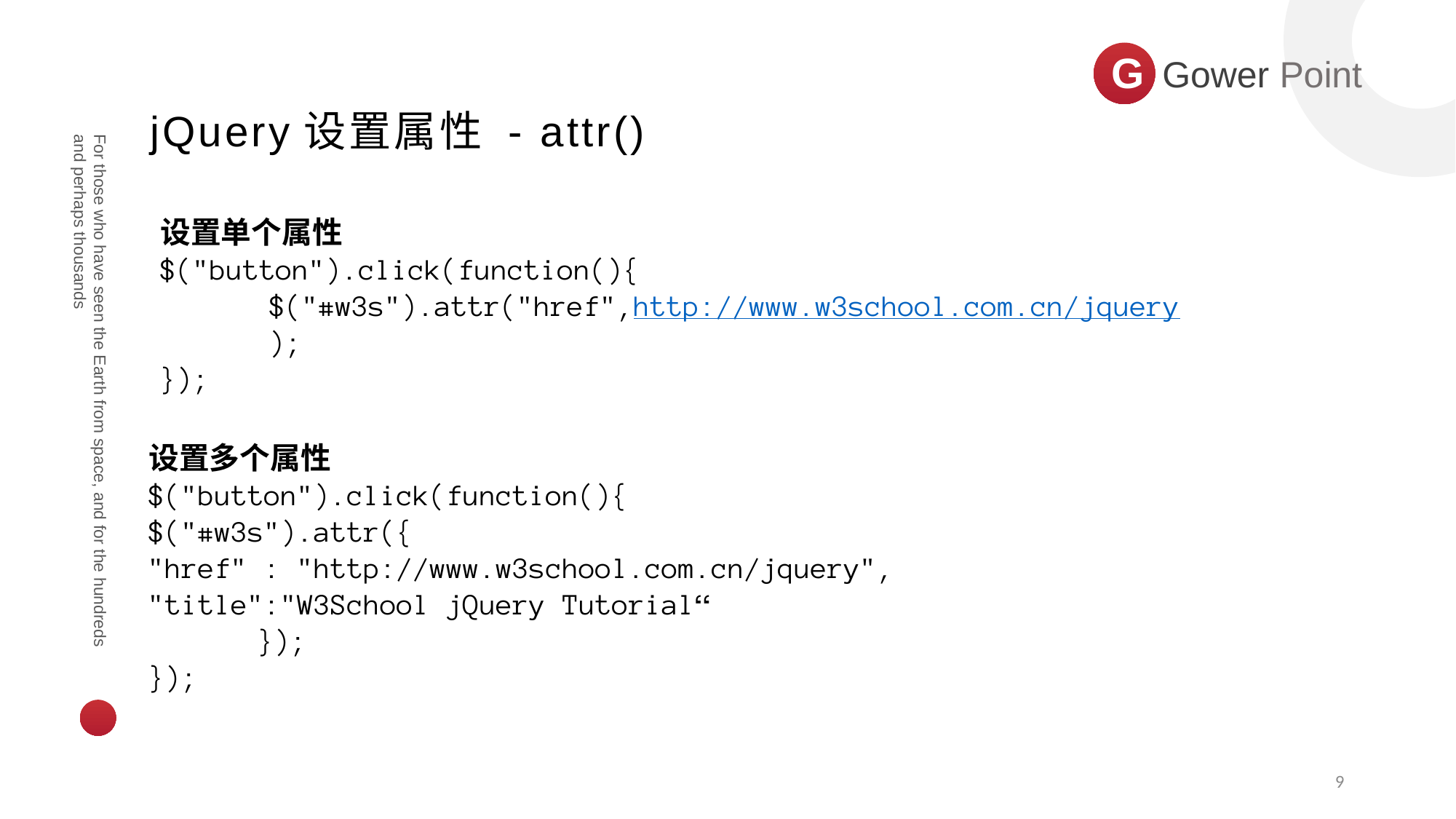

G

Gower Point
jQuery设置属性 - attr()
设置单个属性
$("button").click(function(){
	$("#w3s").attr("href",http://www.w3school.com.cn/jquery
	);
});
For those who have seen the Earth from space, and for the hundreds and perhaps thousands
设置多个属性
$("button").click(function(){
$("#w3s").attr({
"href" : "http://www.w3school.com.cn/jquery",
"title":"W3School jQuery Tutorial“
	});
});

9